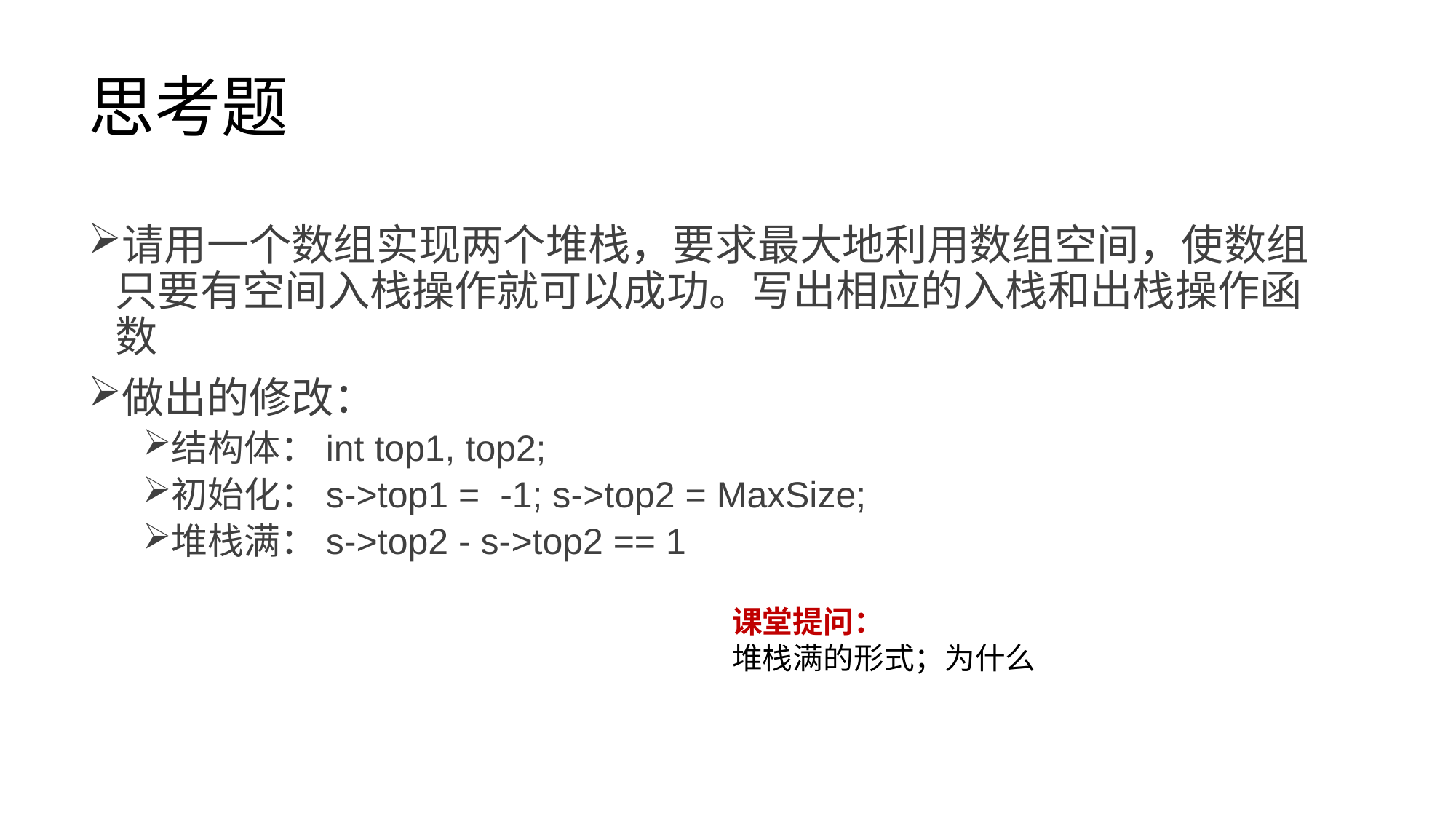

# 思考题
请用一个数组实现两个堆栈，要求最大地利用数组空间，使数组只要有空间入栈操作就可以成功。写出相应的入栈和出栈操作函数
做出的修改：
结构体：int top1, top2;
初始化：s->top1 =  -1; s->top2 = MaxSize;
堆栈满：s->top2 - s->top2 == 1
课堂提问：
堆栈满的形式；为什么